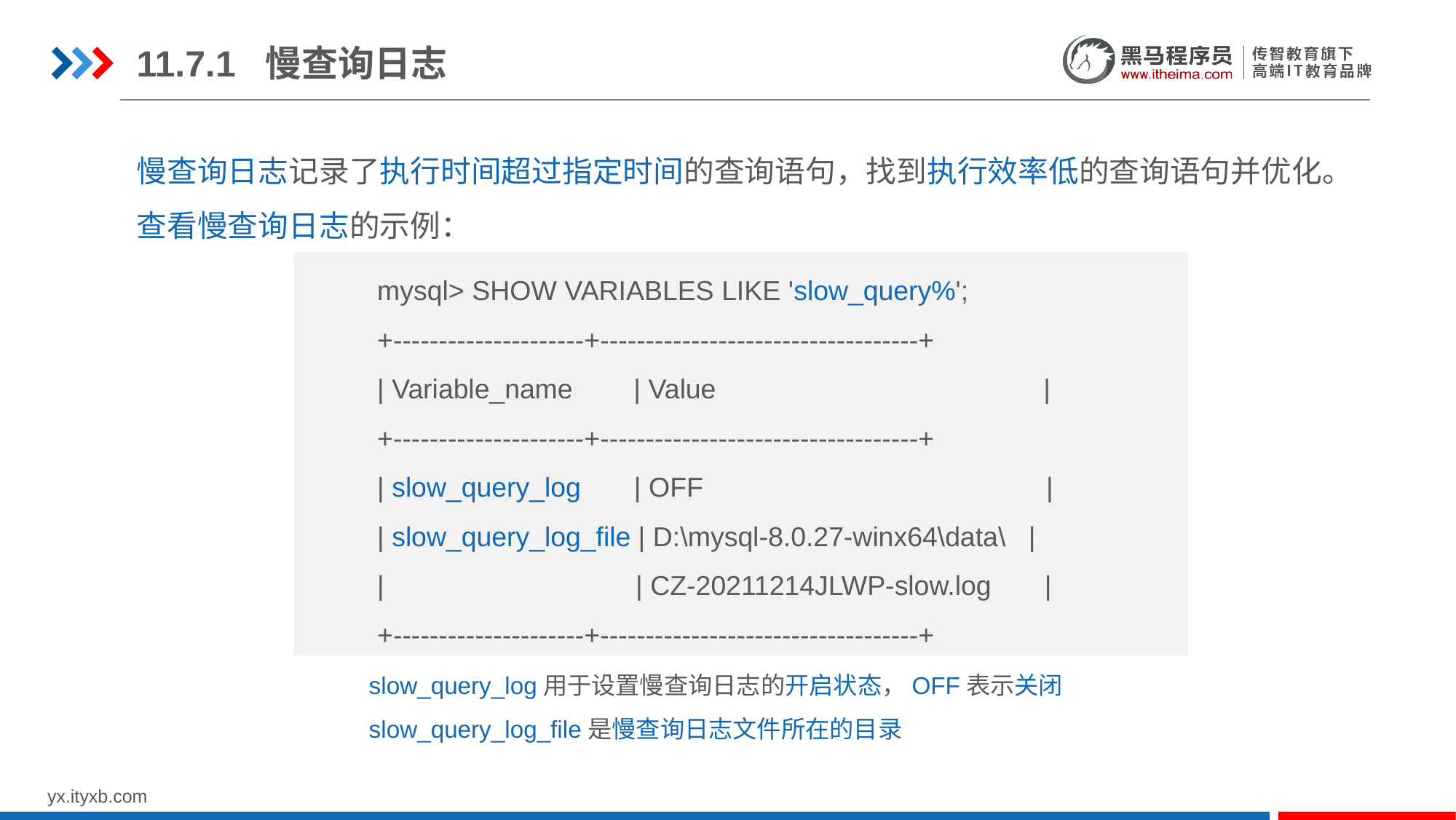

11.7.1  慢查询日志
慢查询日志记录了执行时间超过指定时间的查询语句，找到执行效率低的查询语句并优化。
查看慢查询日志的示例：
mysql> SHOW VARIABLES LIKE 'slow_query%';
+---------------------+-----------------------------------+
| Variable_name        | Value                                           |
+---------------------+-----------------------------------+
| slow_query_log       | OFF                                             |
| slow_query_log_file | D:\mysql-8.0.27-winx64\data\   |
|                                 | CZ-20211214JLWP-slow.log       |
+---------------------+-----------------------------------+
slow_query_log用于设置慢查询日志的开启状态，OFF表示关闭
slow_query_log_file是慢查询日志文件所在的目录